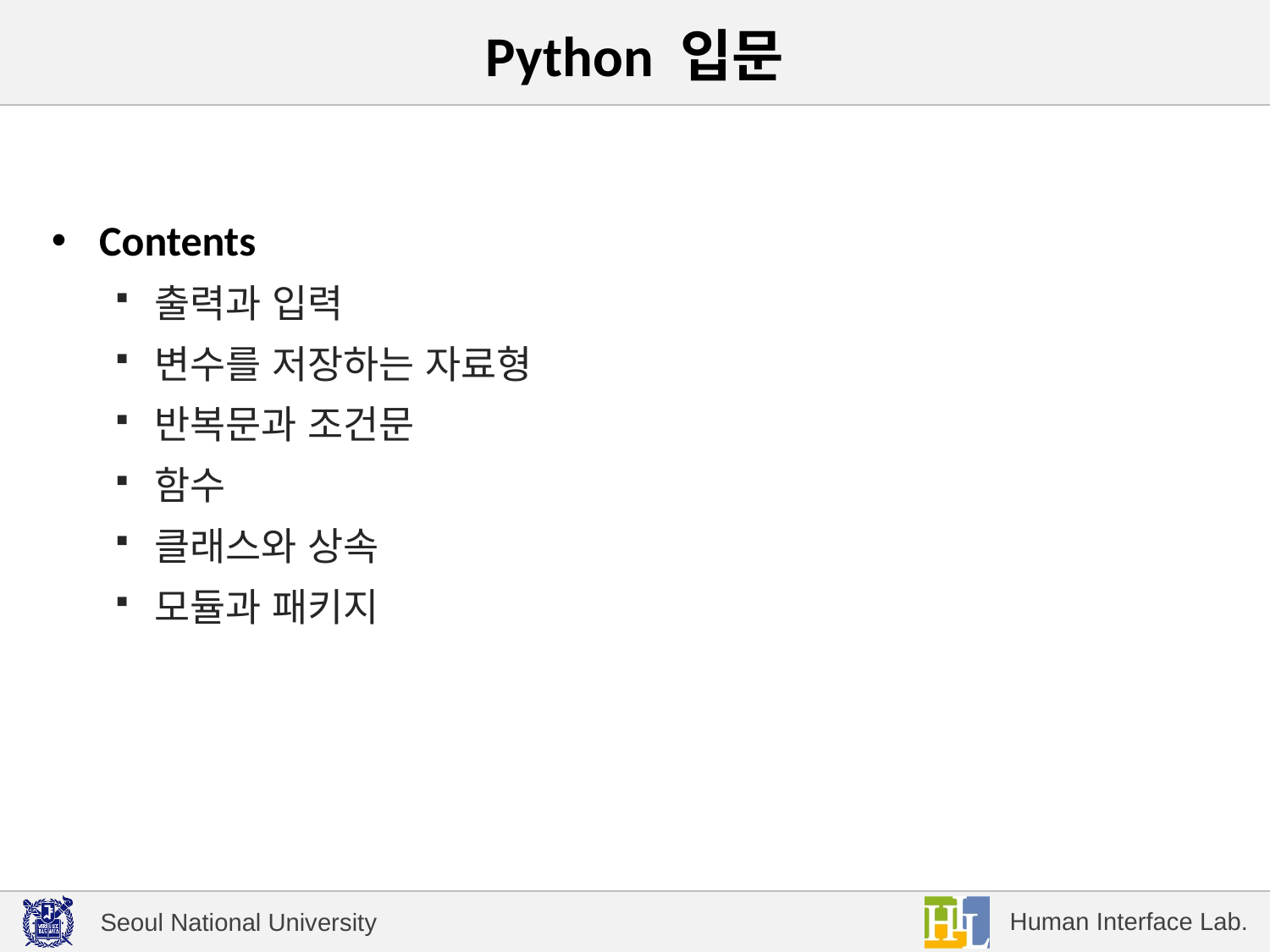

# Python 입문
Contents
출력과 입력
변수를 저장하는 자료형
반복문과 조건문
함수
클래스와 상속
모듈과 패키지